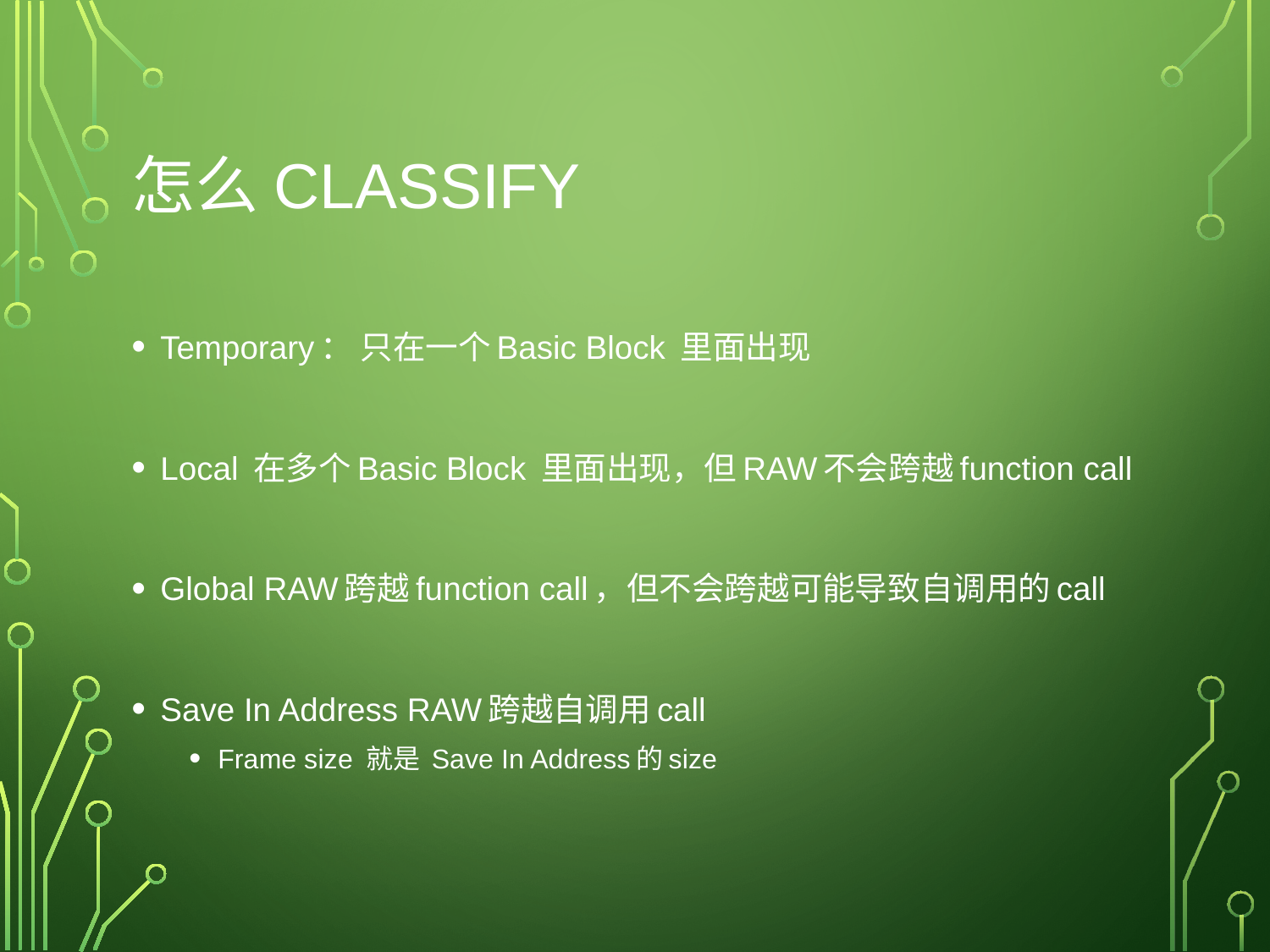

# 怎么Classify
Temporary： 只在一个Basic Block 里面出现

Local 在多个Basic Block 里面出现，但RAW不会跨越function call

Global RAW跨越function call，但不会跨越可能导致自调用的call

Save In Address RAW跨越自调用call
Frame size 就是 Save In Address的size